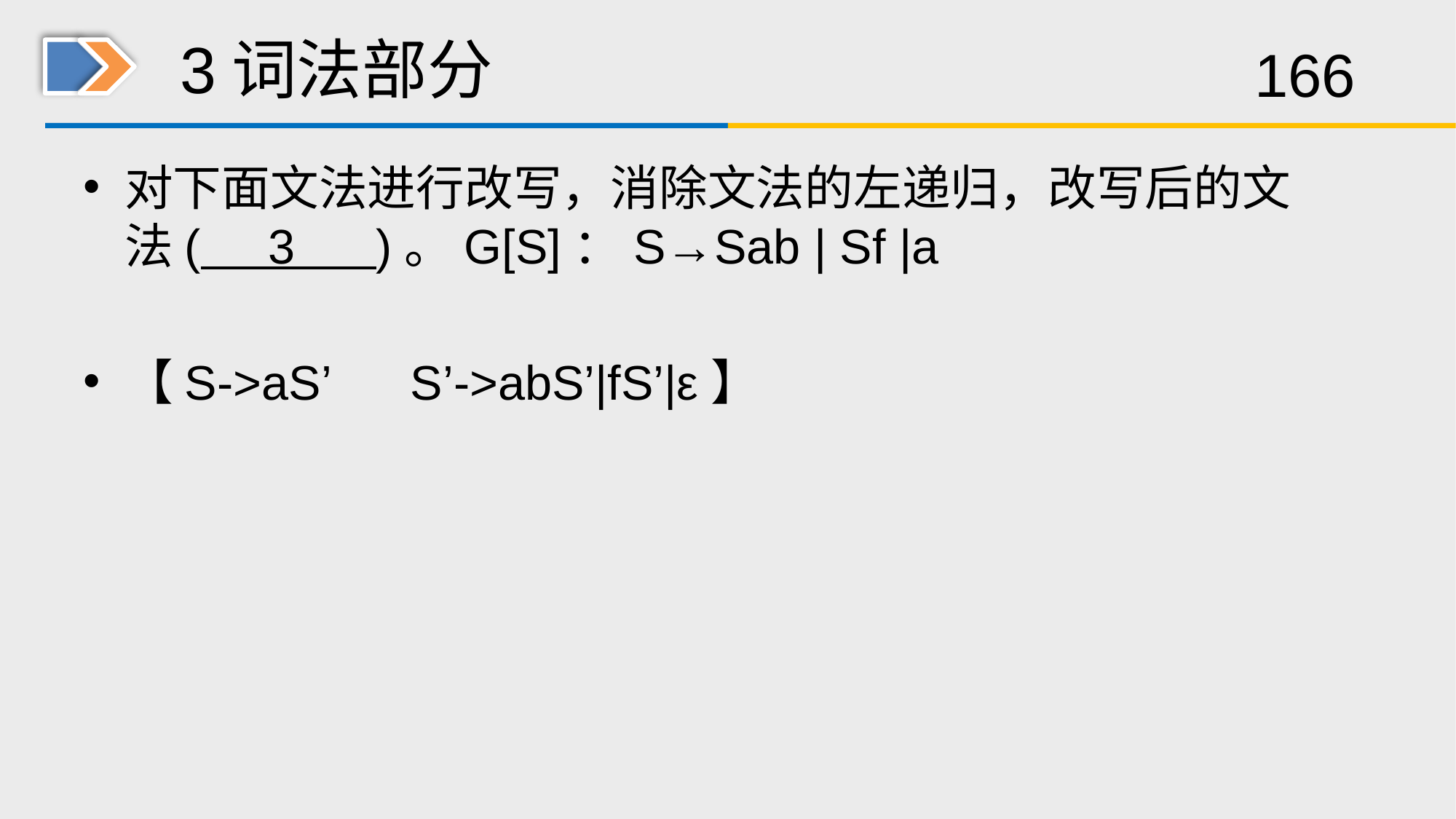

# 3词法部分
166
对下面文法进行改写，消除文法的左递归，改写后的文法(     3      )。G[S]：S→Sab | Sf |a

【S->aS’      S’->abS’|fS’|ε】